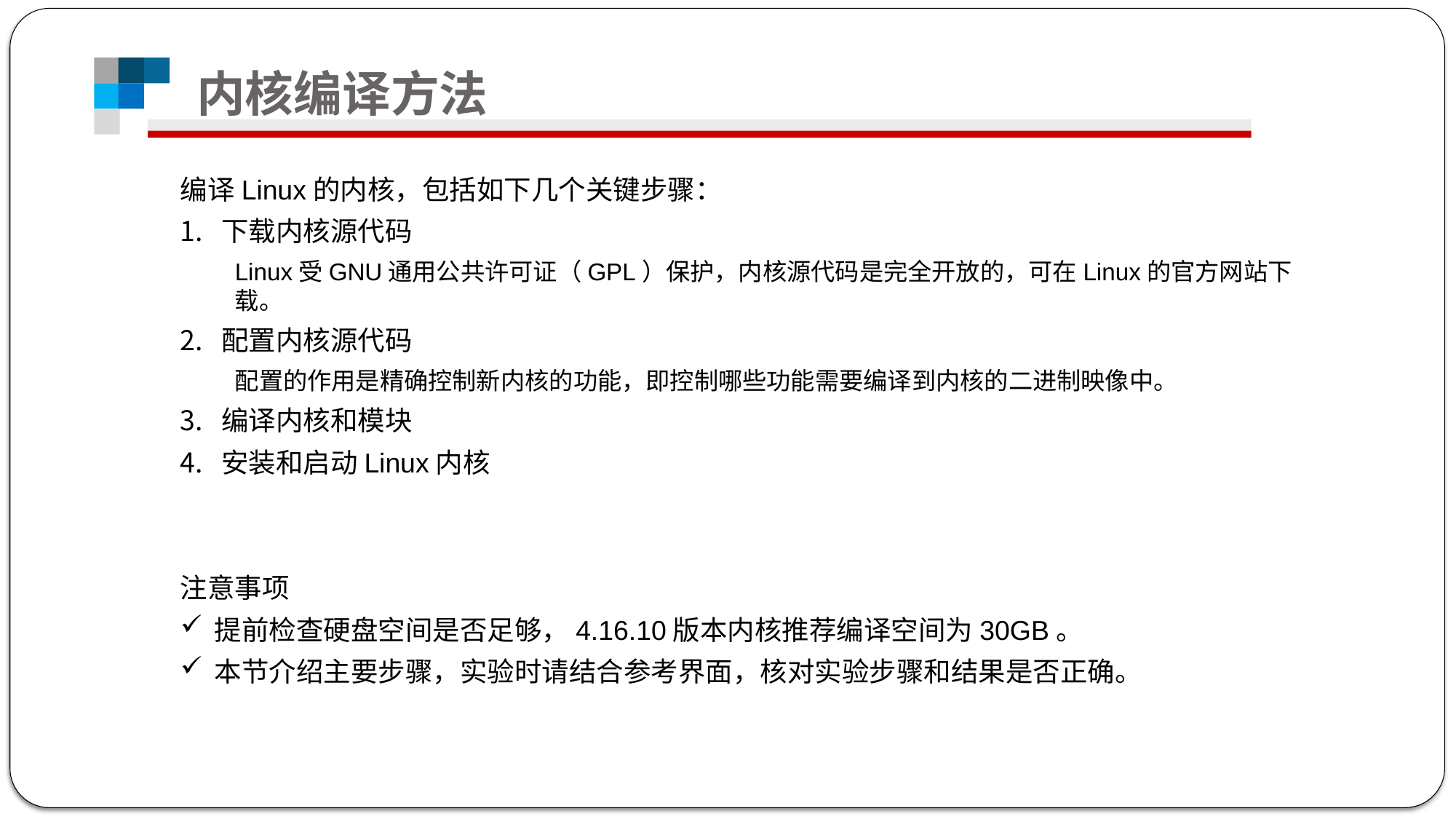

# 内核编译方法
编译Linux的内核，包括如下几个关键步骤：
下载内核源代码
Linux受GNU通用公共许可证（GPL）保护，内核源代码是完全开放的，可在Linux的官方网站下载。
配置内核源代码
配置的作用是精确控制新内核的功能，即控制哪些功能需要编译到内核的二进制映像中。
编译内核和模块
安装和启动Linux内核

注意事项
提前检查硬盘空间是否足够，4.16.10版本内核推荐编译空间为30GB。
本节介绍主要步骤，实验时请结合参考界面，核对实验步骤和结果是否正确。